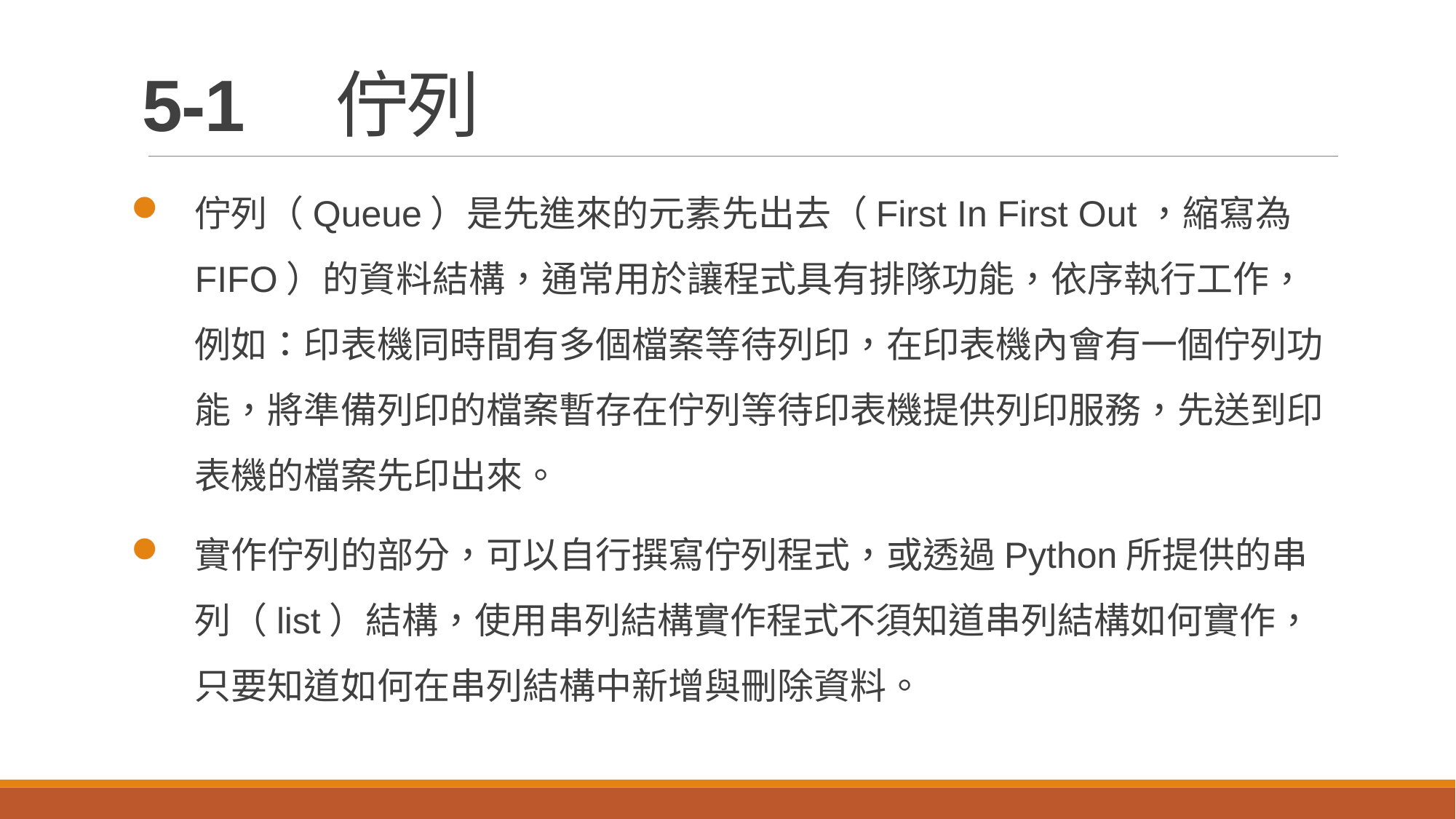

# 5-1　佇列
佇列（Queue）是先進來的元素先出去（First In First Out，縮寫為FIFO）的資料結構，通常用於讓程式具有排隊功能，依序執行工作，例如：印表機同時間有多個檔案等待列印，在印表機內會有一個佇列功能，將準備列印的檔案暫存在佇列等待印表機提供列印服務，先送到印表機的檔案先印出來。
實作佇列的部分，可以自行撰寫佇列程式，或透過Python所提供的串列（list）結構，使用串列結構實作程式不須知道串列結構如何實作，只要知道如何在串列結構中新增與刪除資料。